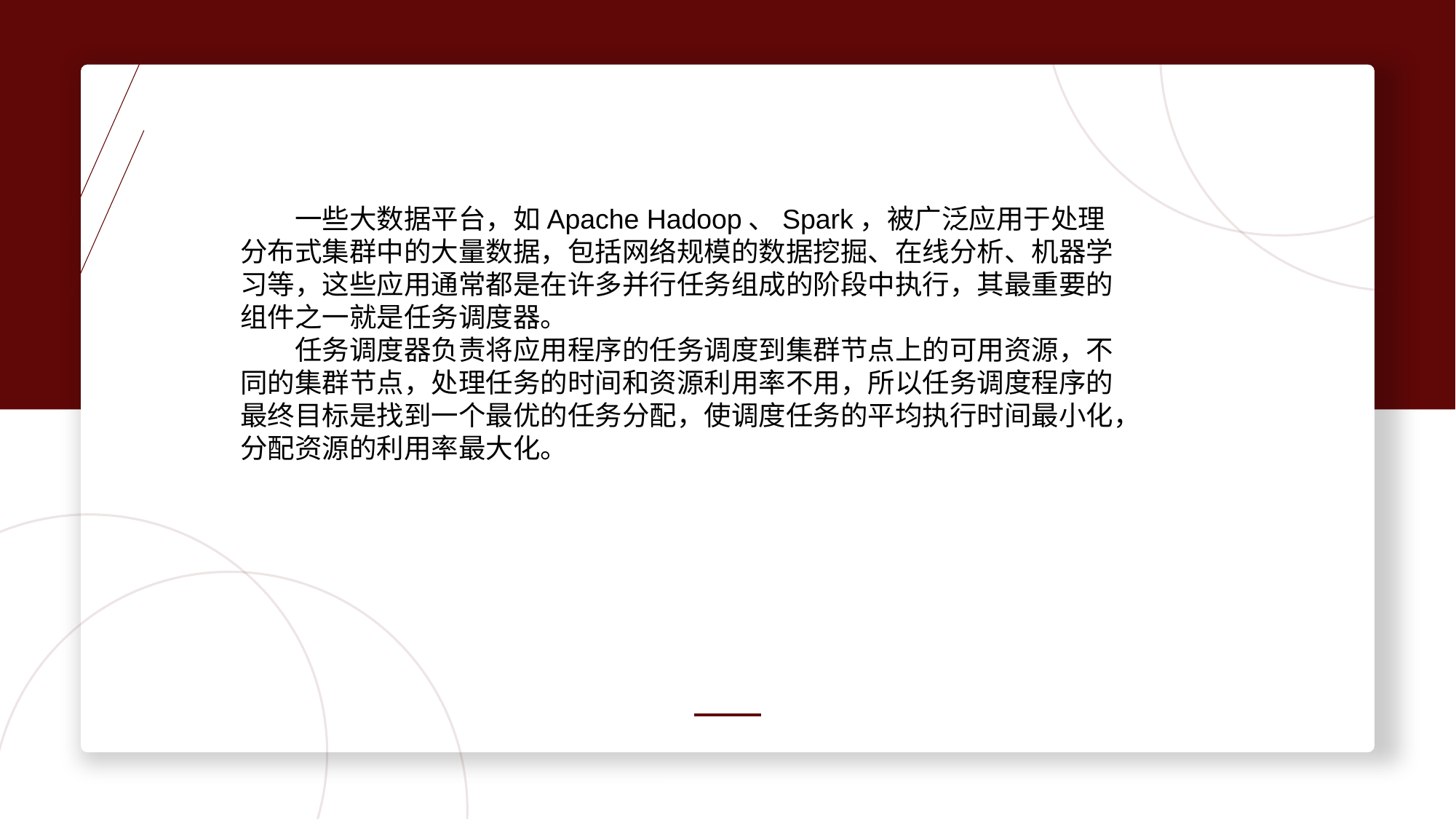

一些大数据平台，如Apache Hadoop、Spark，被广泛应用于处理分布式集群中的大量数据，包括网络规模的数据挖掘、在线分析、机器学习等，这些应用通常都是在许多并行任务组成的阶段中执行，其最重要的组件之一就是任务调度器。
任务调度器负责将应用程序的任务调度到集群节点上的可用资源，不同的集群节点，处理任务的时间和资源利用率不用，所以任务调度程序的最终目标是找到一个最优的任务分配，使调度任务的平均执行时间最小化，分配资源的利用率最大化。